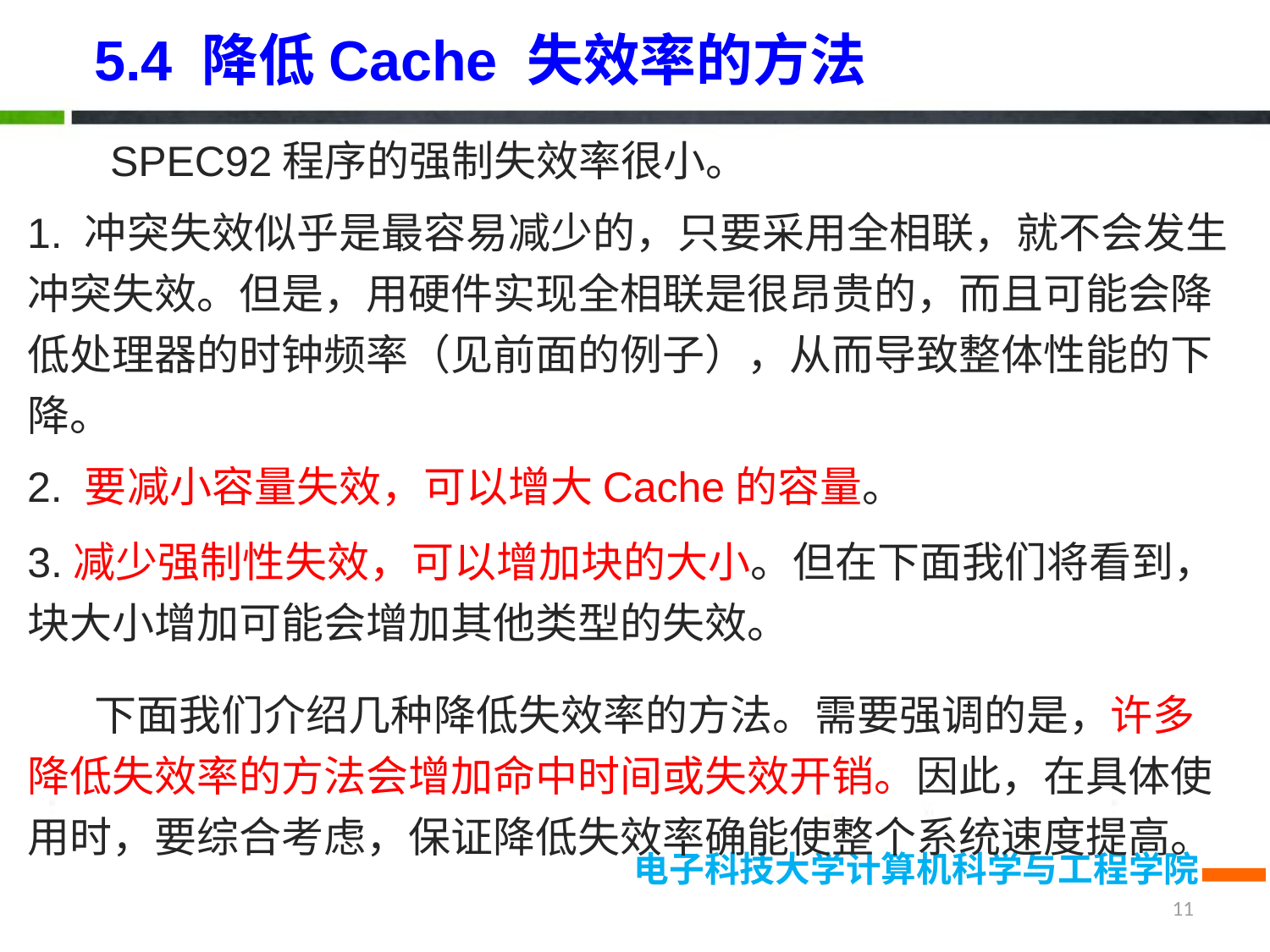

5.4 降低Cache 失效率的方法
       SPEC92程序的强制失效率很小。
1. 冲突失效似乎是最容易减少的，只要采用全相联，就不会发生冲突失效。但是，用硬件实现全相联是很昂贵的，而且可能会降低处理器的时钟频率（见前面的例子），从而导致整体性能的下降。
2. 要减小容量失效，可以增大Cache的容量。
3.减少强制性失效，可以增加块的大小。但在下面我们将看到，块大小增加可能会增加其他类型的失效。
      下面我们介绍几种降低失效率的方法。需要强调的是，许多降低失效率的方法会增加命中时间或失效开销。因此，在具体使用时，要综合考虑，保证降低失效率确能使整个系统速度提高。
11